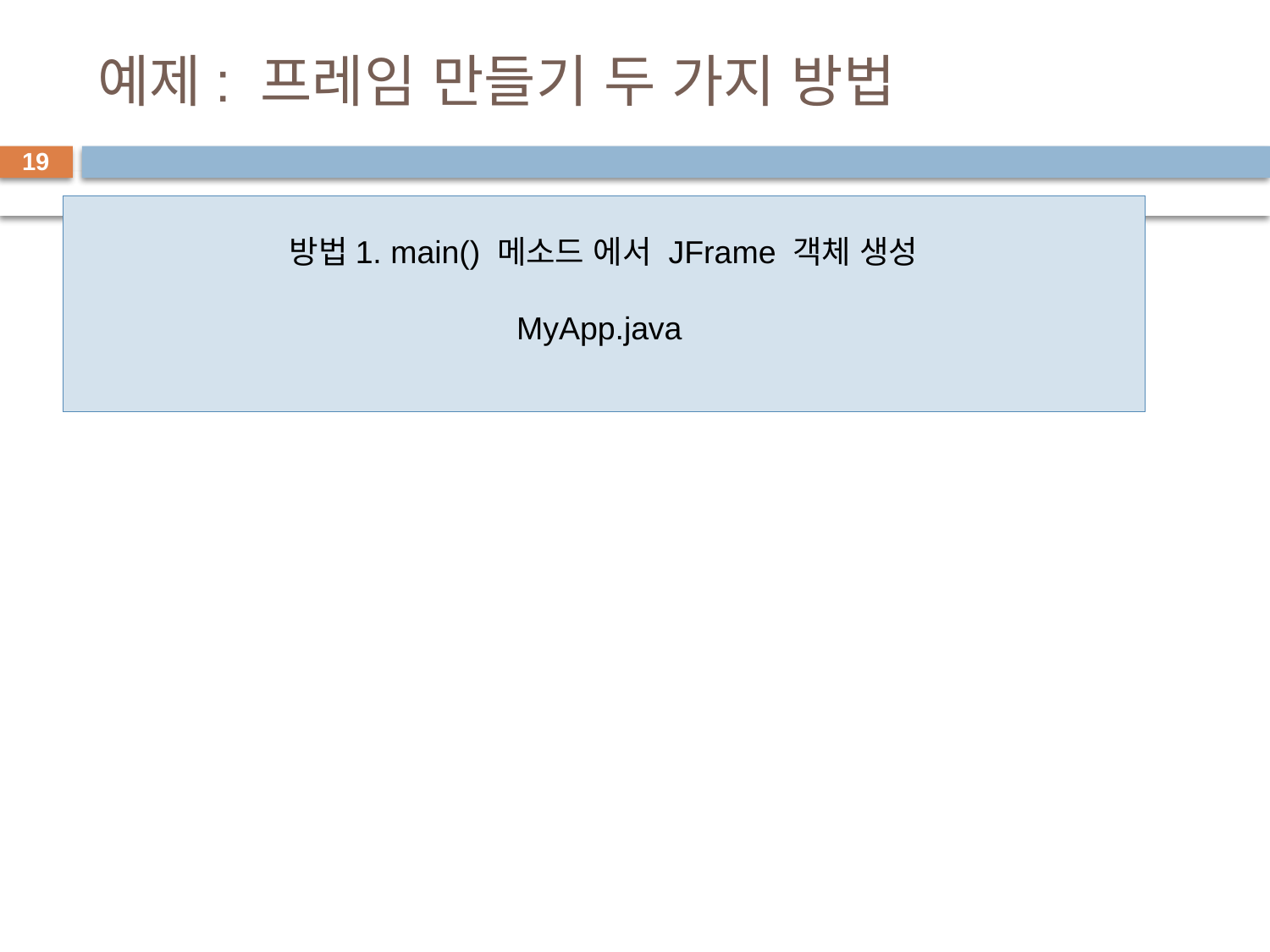

# 예제: 프레임 만들기 두 가지 방법
19

방법1. main() 메소드 에서 JFrame 객체 생성

MyApp.java